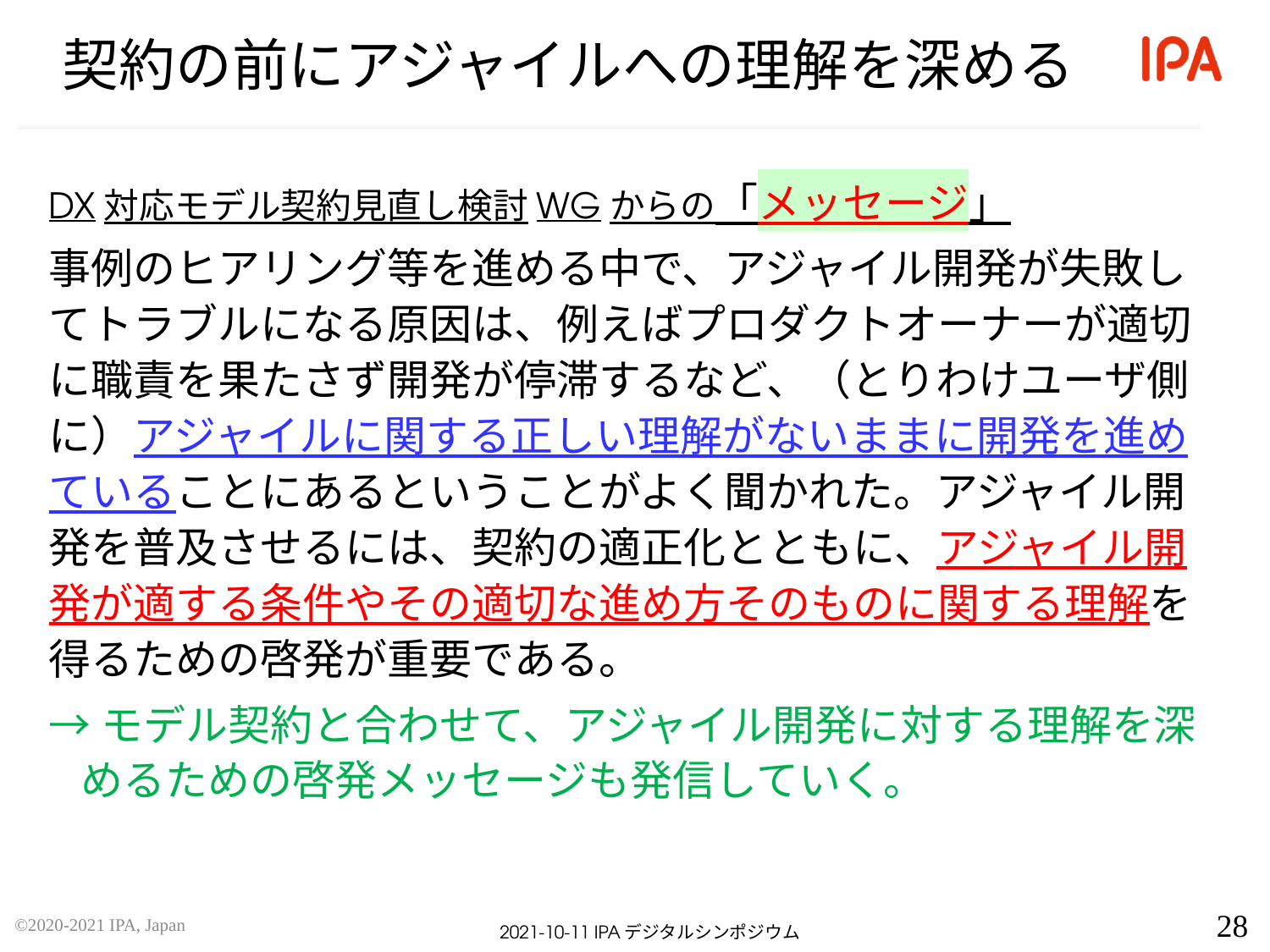

# 契約の前にアジャイルへの理解を深める
DX対応モデル契約見直し検討WGからの「メッセージ」
事例のヒアリング等を進める中で、アジャイル開発が失敗してトラブルになる原因は、例えばプロダクトオーナーが適切に職責を果たさず開発が停滞するなど、（とりわけユーザ側に）アジャイルに関する正しい理解がないままに開発を進めていることにあるということがよく聞かれた。アジャイル開発を普及させるには、契約の適正化とともに、アジャイル開発が適する条件やその適切な進め方そのものに関する理解を得るための啓発が重要である。
→モデル契約と合わせて、アジャイル開発に対する理解を深めるための啓発メッセージも発信していく。
©2020-2021 IPA, Japan
28